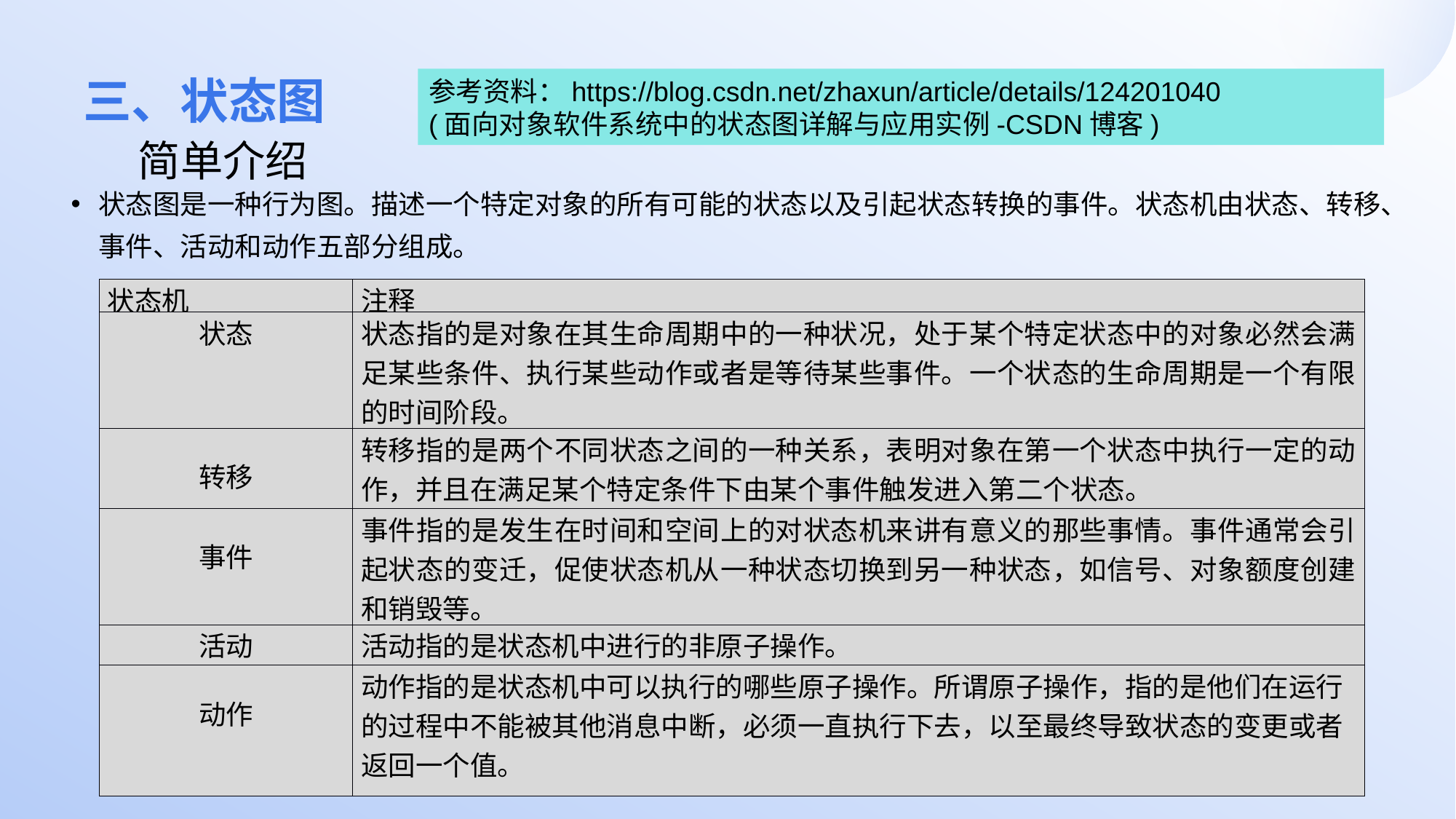

# 三、状态图
参考资料：https://blog.csdn.net/zhaxun/article/details/124201040
(面向对象软件系统中的状态图详解与应用实例-CSDN博客)
简单介绍
状态图是一种行为图。描述一个特定对象的所有可能的状态以及引起状态转换的事件。状态机由状态、转移、事件、活动和动作五部分组成。
| 状态机 | 注释 |
| --- | --- |
| 状态 | 状态指的是对象在其生命周期中的一种状况，处于某个特定状态中的对象必然会满足某些条件、执行某些动作或者是等待某些事件。一个状态的生命周期是一个有限的时间阶段。 |
| 转移 | 转移指的是两个不同状态之间的一种关系，表明对象在第一个状态中执行一定的动作，并且在满足某个特定条件下由某个事件触发进入第二个状态。 |
| 事件 | 事件指的是发生在时间和空间上的对状态机来讲有意义的那些事情。事件通常会引起状态的变迁，促使状态机从一种状态切换到另一种状态，如信号、对象额度创建和销毁等。 |
| 活动 | 活动指的是状态机中进行的非原子操作。 |
| 动作 | 动作指的是状态机中可以执行的哪些原子操作。所谓原子操作，指的是他们在运行的过程中不能被其他消息中断，必须一直执行下去，以至最终导致状态的变更或者返回一个值。 |